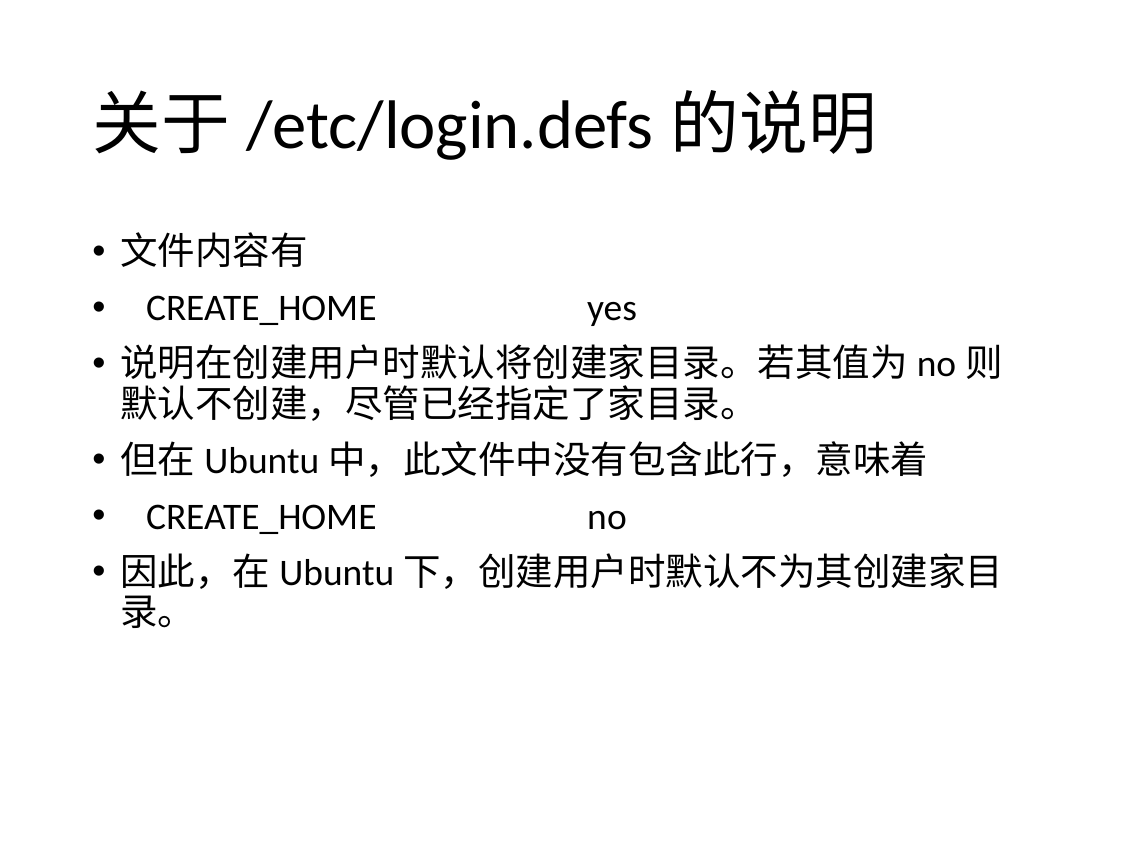

# 关于/etc/login.defs的说明
文件内容有
   CREATE_HOME		  yes
说明在创建用户时默认将创建家目录。若其值为no则默认不创建，尽管已经指定了家目录。
但在Ubuntu中，此文件中没有包含此行，意味着
   CREATE_HOME		  no
因此，在Ubuntu下，创建用户时默认不为其创建家目录。